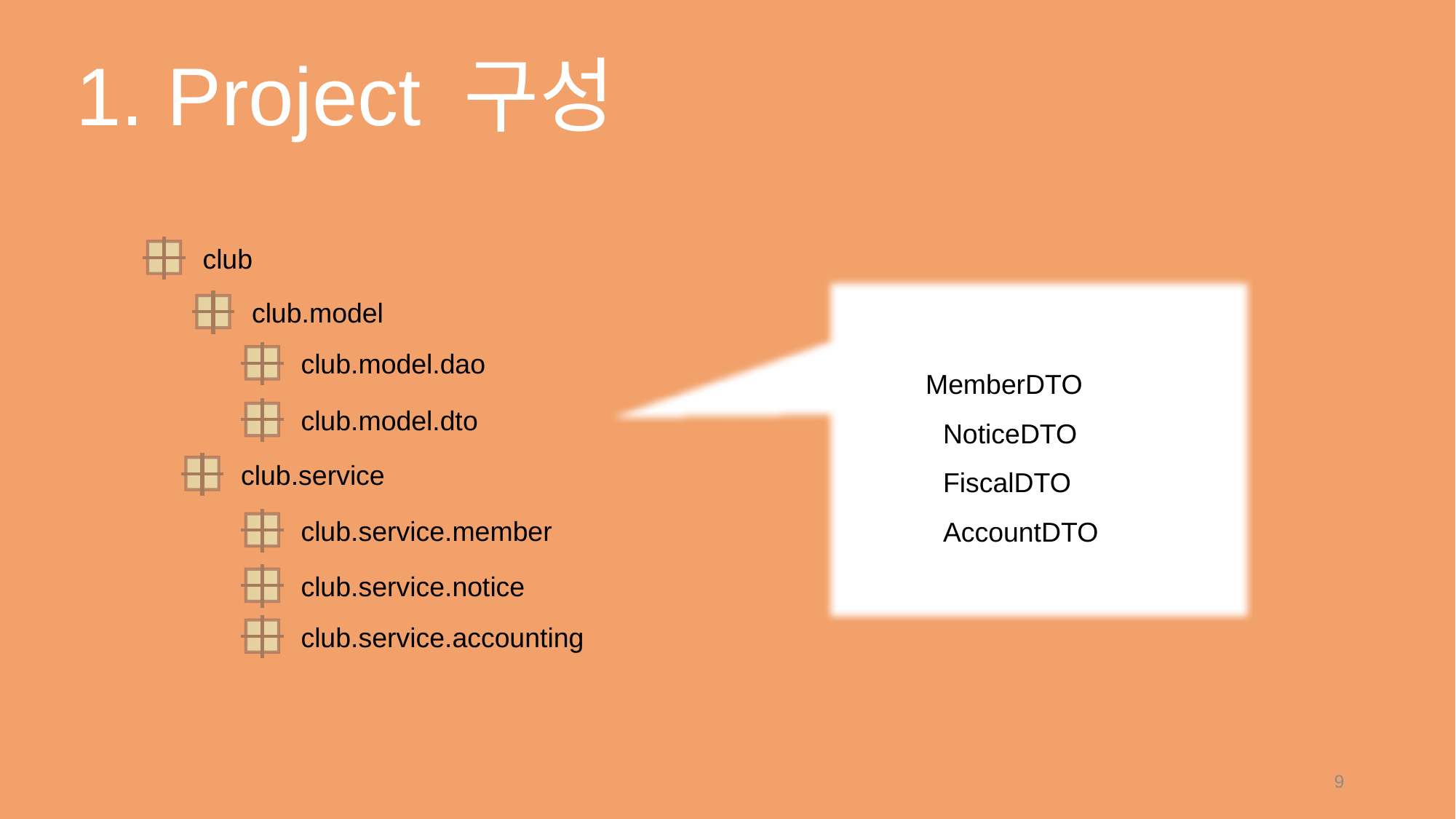

1. Project 구성
            MemberDTO
	NoticeDTO
	FiscalDTO
	AccountDTO
club

club.model

club.model.dao

club.model.dto

club.service

club.service.member

club.service.notice

club.service.accounting

9